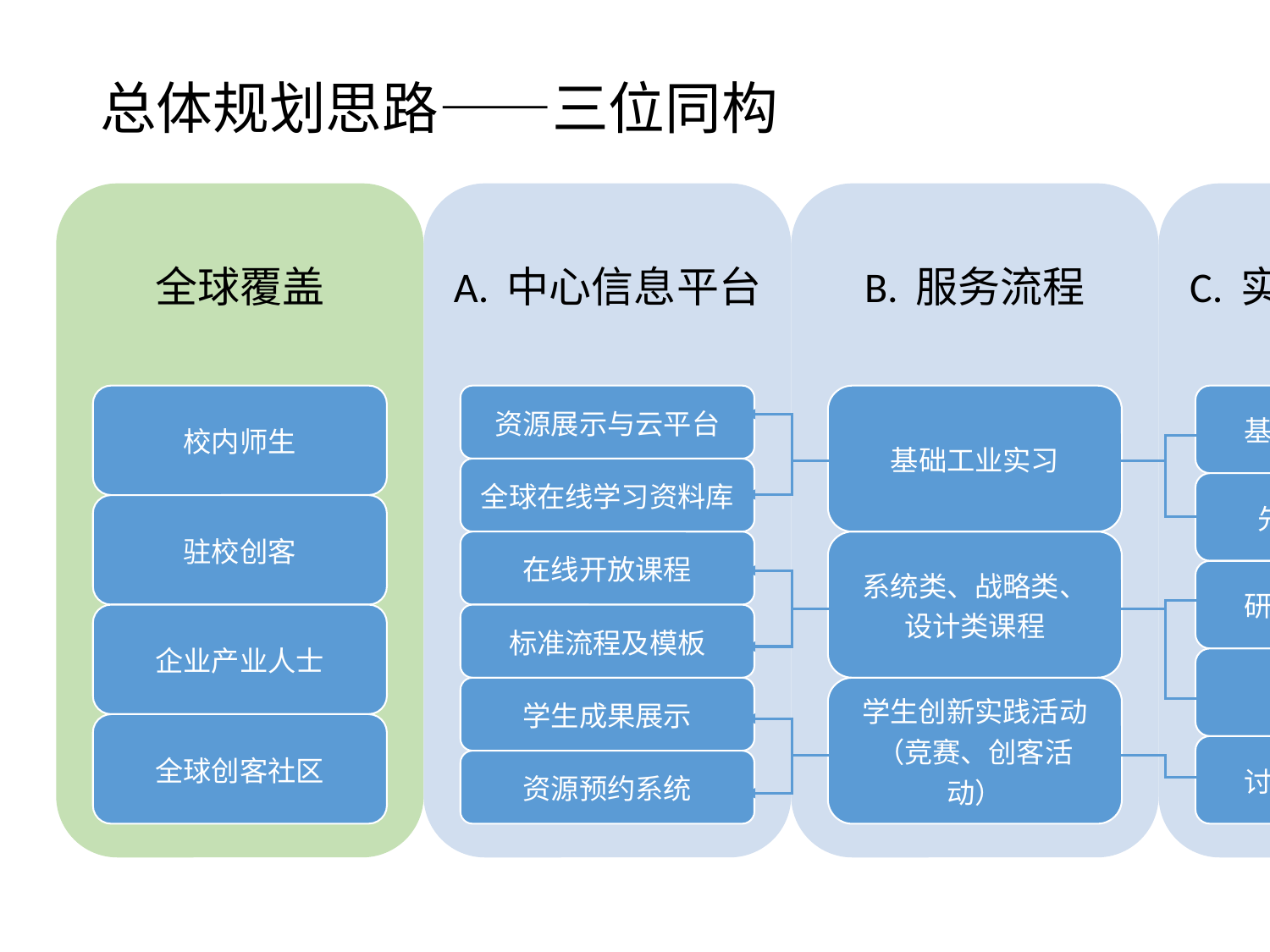

# 总体规划思路——三位同构
全球覆盖
基础工业实习
系统类、战略类、设计类课程
学生创新实践活动
（竞赛、创客活动）
资源展示与云平台
全球在线学习资料库
在线开放课程
标准流程及模板
学生成果展示
资源预约系统
B. 服务流程
校内师生
驻校创客
企业产业人士
全球创客社区
A. 中心信息平台